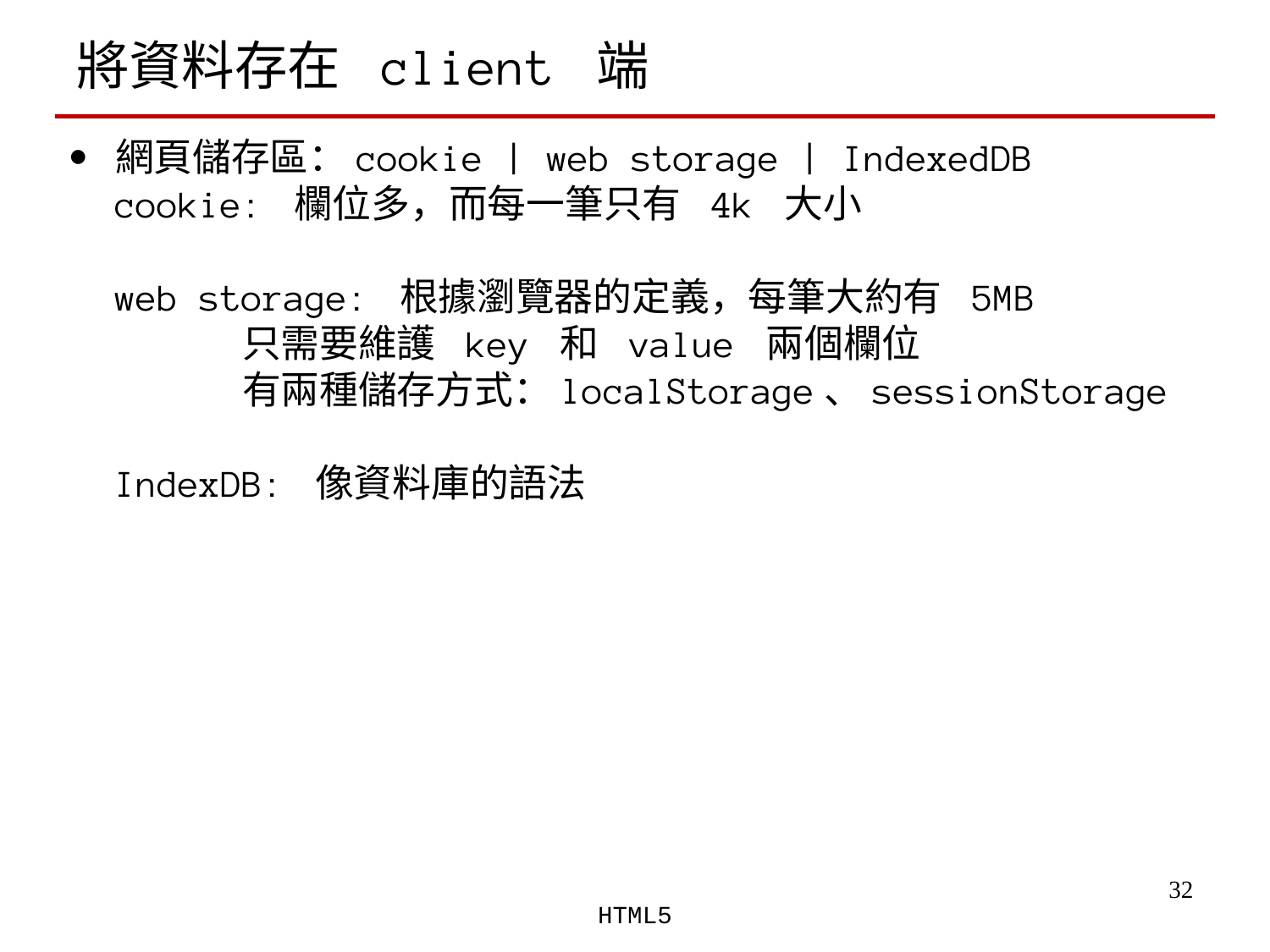

# 將資料存在 client 端
網頁儲存區：cookie | web storage | IndexedDB
cookie: 欄位多，而每一筆只有 4k 大小
web storage: 根據瀏覽器的定義，每筆大約有 5MB
	只需要維護 key 和 value 兩個欄位
	有兩種儲存方式：localStorage、sessionStorage
IndexDB: 像資料庫的語法

32
HTML5